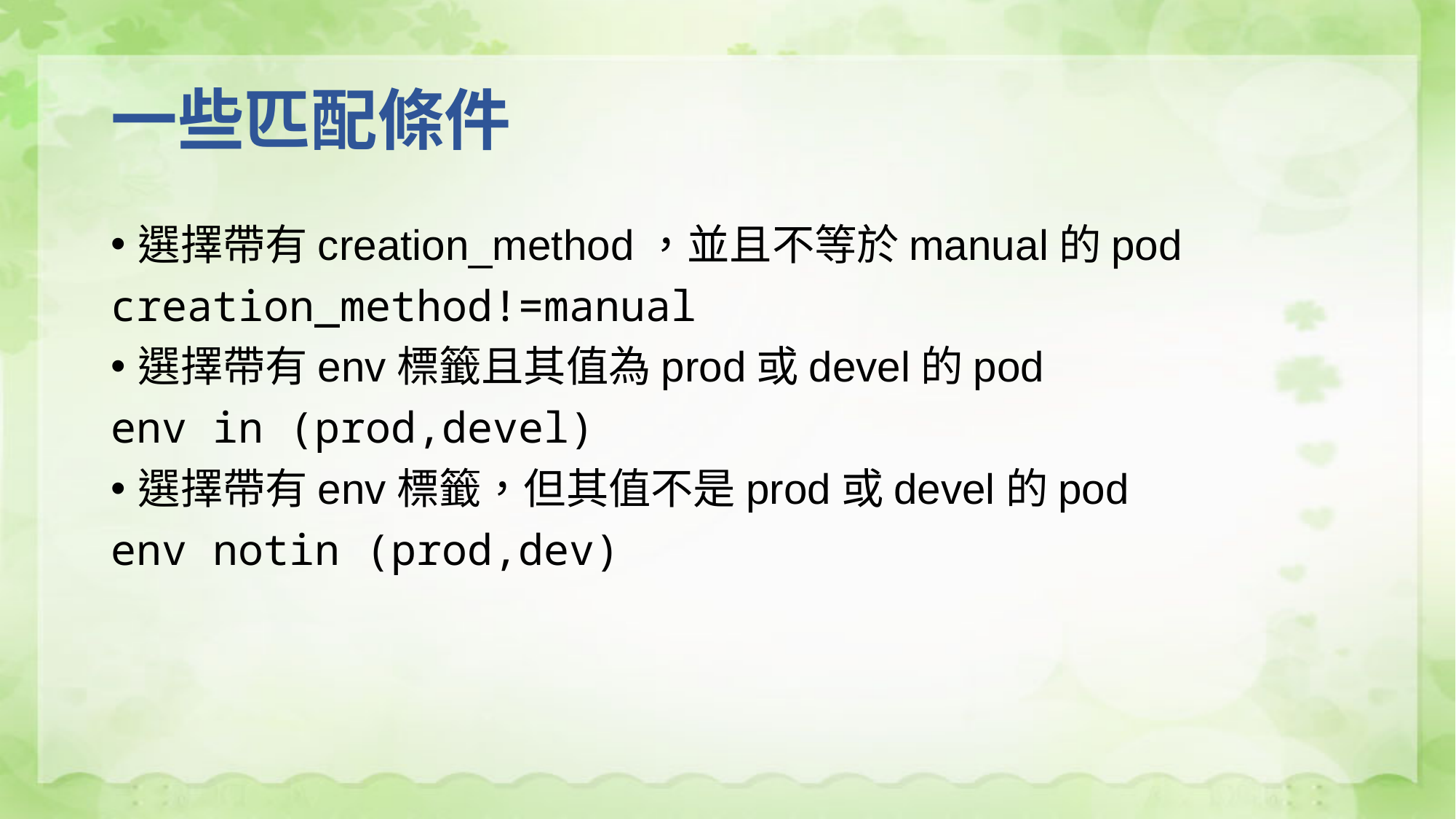

# 一些匹配條件
選擇帶有creation_method，並且不等於manual的pod
creation_method!=manual
選擇帶有env標籤且其值為prod或devel的pod
env in (prod,devel)
選擇帶有env標籤，但其值不是prod或devel的pod
env notin (prod,dev)